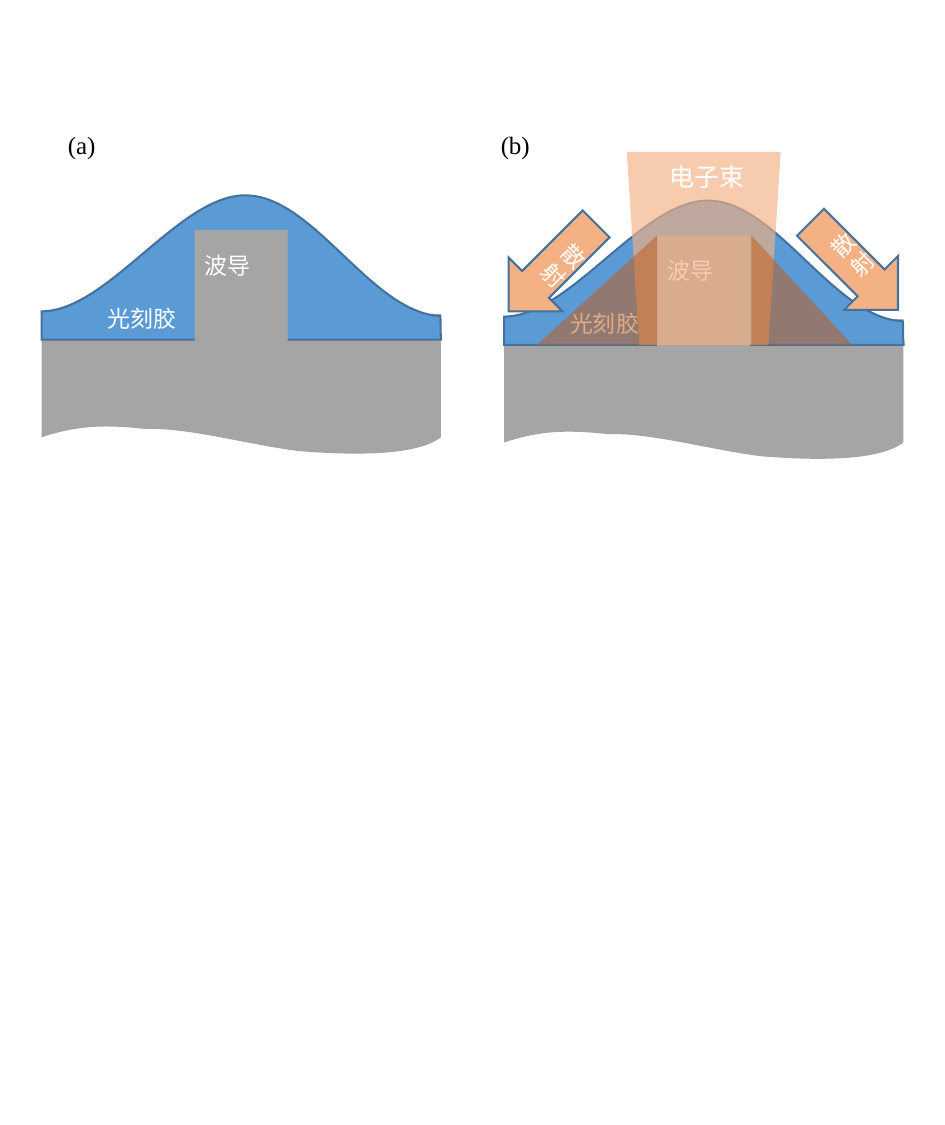

(a)
(b)

波导
光刻胶

波导
光刻胶
散射
散射

电子束